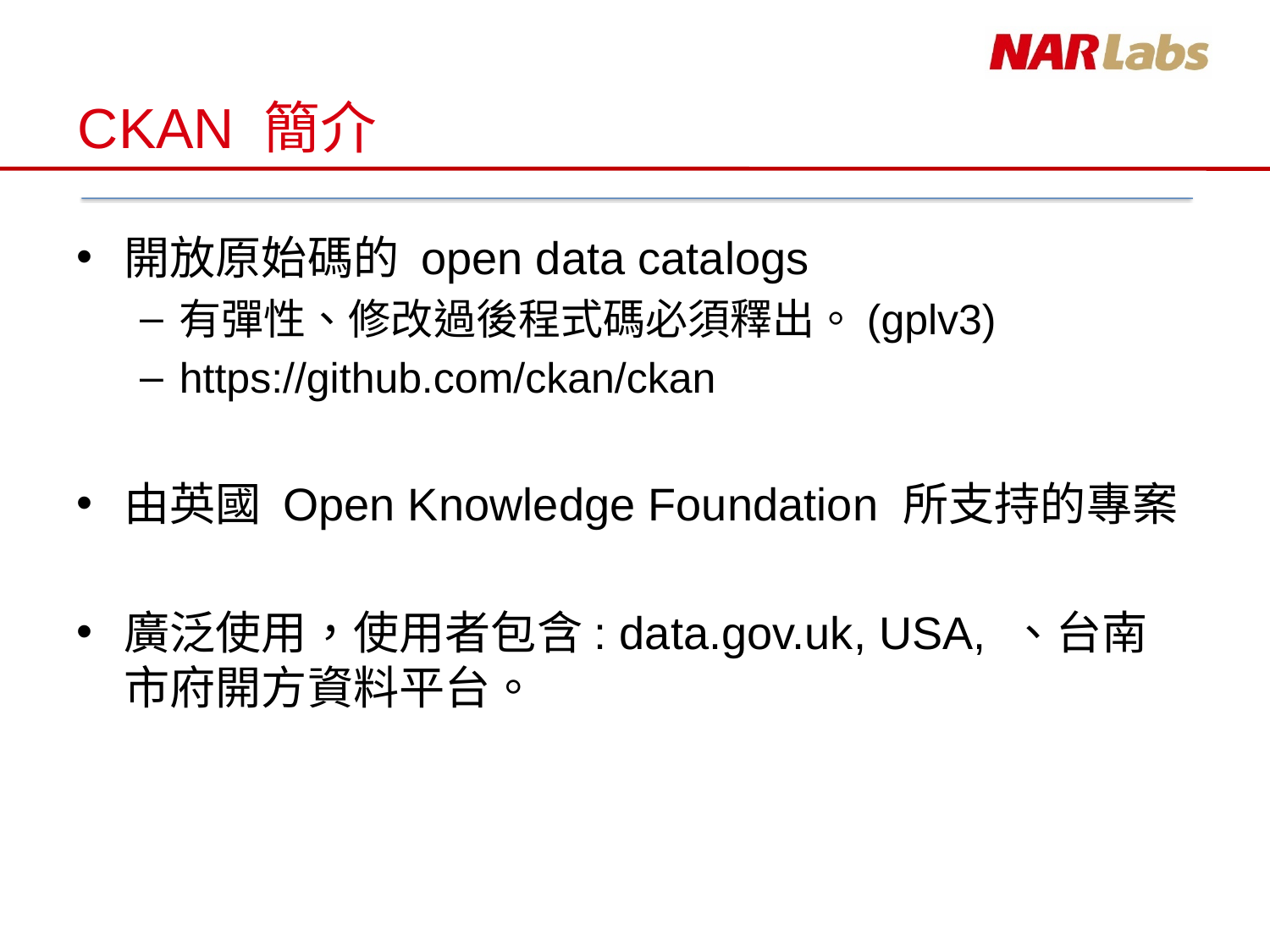

# CKAN 簡介
開放原始碼的 open data catalogs
有彈性、修改過後程式碼必須釋出。(gplv3)
https://github.com/ckan/ckan

由英國 Open Knowledge Foundation 所支持的專案

廣泛使用，使用者包含: data.gov.uk, USA, 、台南市府開方資料平台。